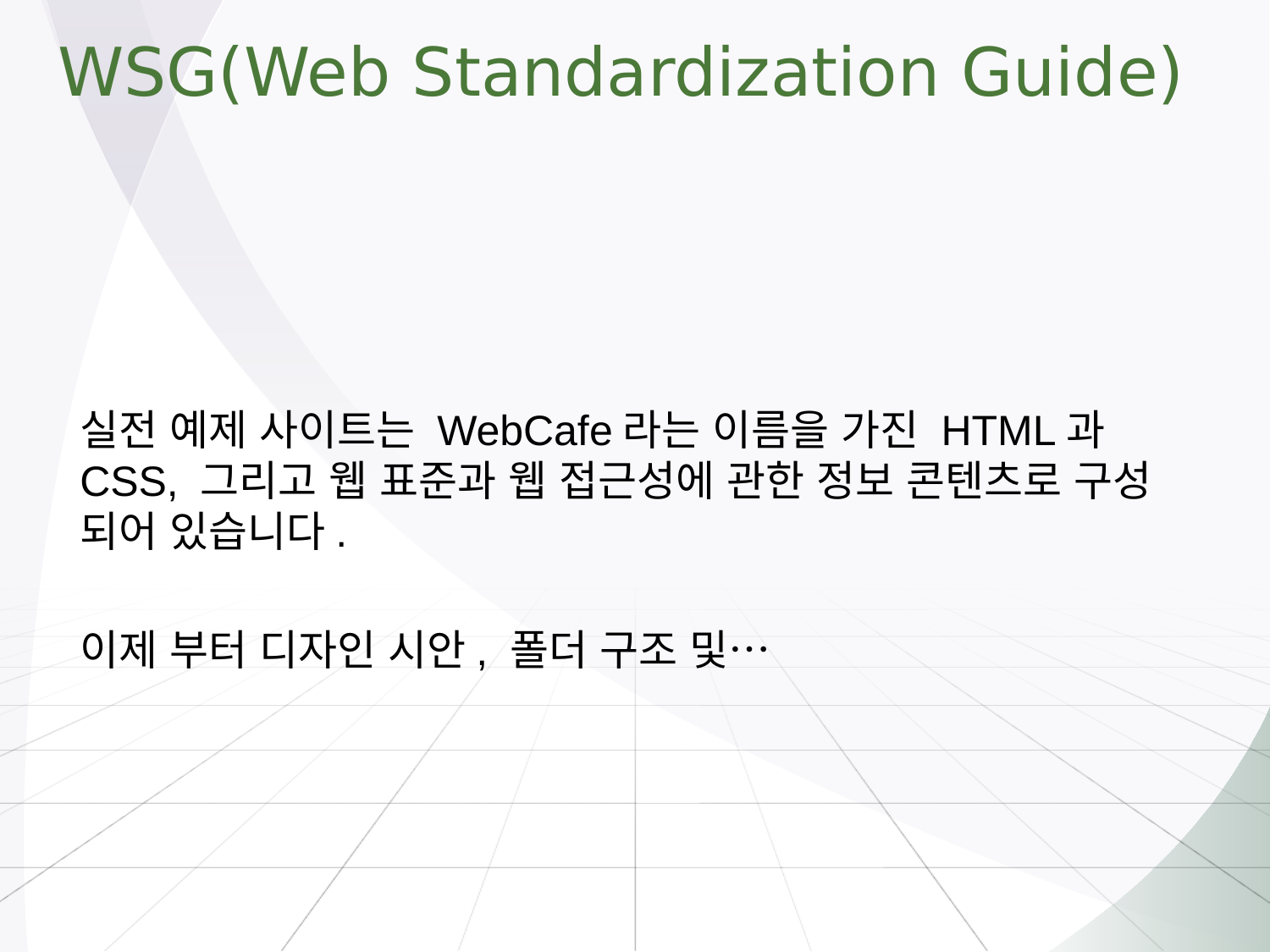

# WSG(Web Standardization Guide)
실전 예제 사이트는 WebCafe라는 이름을 가진 HTML과 CSS, 그리고 웹 표준과 웹 접근성에 관한 정보 콘텐츠로 구성 되어 있습니다.

이제 부터 디자인 시안, 폴더 구조 및…